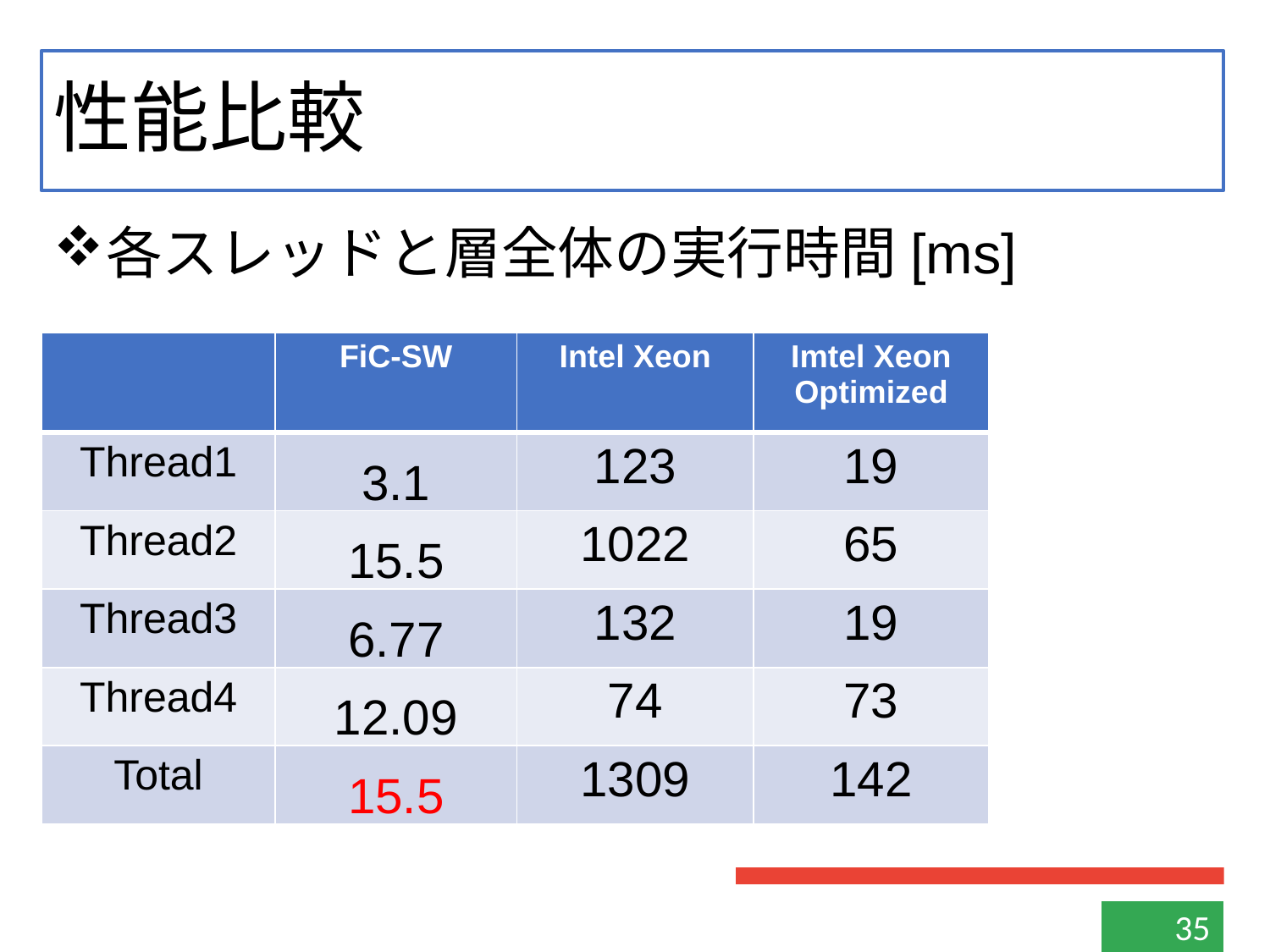

# 性能比較
各スレッドと層全体の実行時間[ms]

|  | FiC-SW | Intel Xeon | Imtel Xeon Optimized |
| --- | --- | --- | --- |
| Thread1 | 3.1 | 123 | 19 |
| Thread2 | 15.5 | 1022 | 65 |
| Thread3 | 6.77 | 132 | 19 |
| Thread4 | 12.09 | 74 | 73 |
| Total | 15.5 | 1309 | 142 |
35